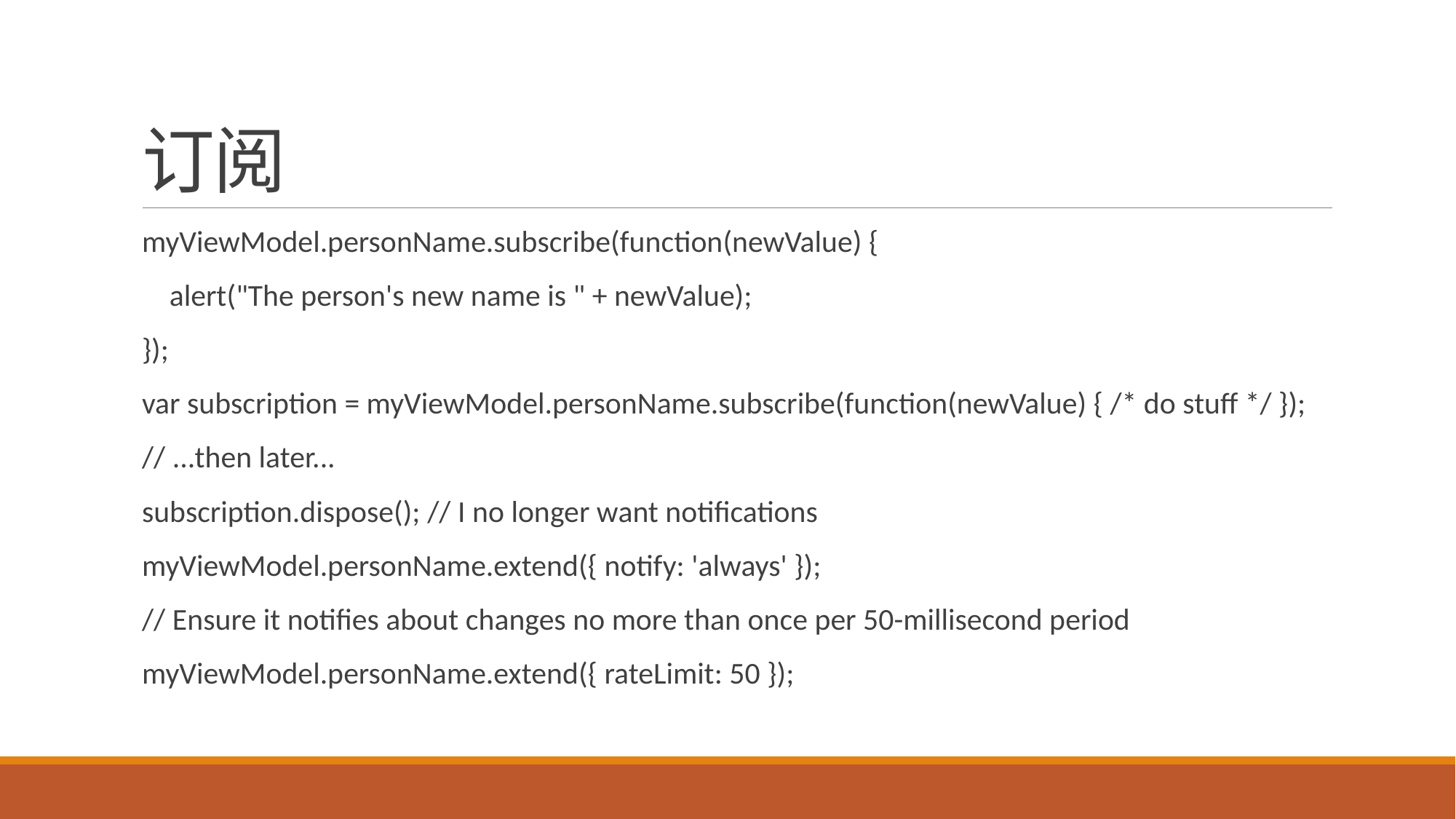

# 订阅
myViewModel.personName.subscribe(function(newValue) {
    alert("The person's new name is " + newValue);
});
var subscription = myViewModel.personName.subscribe(function(newValue) { /* do stuff */ });
// ...then later...
subscription.dispose(); // I no longer want notifications
myViewModel.personName.extend({ notify: 'always' });
// Ensure it notifies about changes no more than once per 50-millisecond period
myViewModel.personName.extend({ rateLimit: 50 });